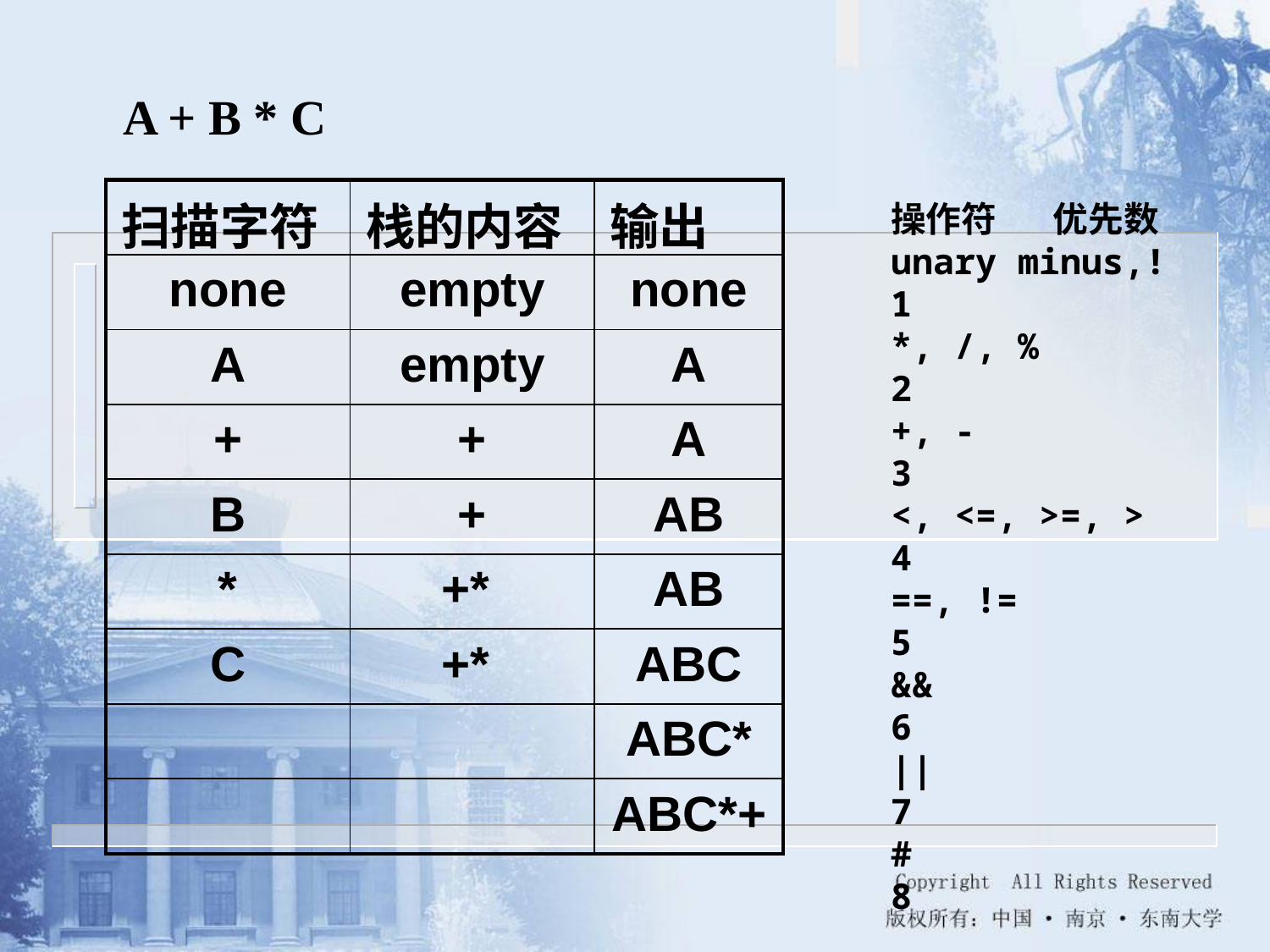

A + B * C
| 扫描字符 | 栈的内容 | 输出 |
| --- | --- | --- |
| none | empty | none |
| A | empty | A |
| + | + | A |
| B | + | AB |
| \* | +\* | AB |
| C | +\* | ABC |
|  |  | ABC\* |
|  |  | ABC\*+ |
操作符       优先数
unary minus,!    1
*, /, %          2
+, -             3
<, <=, >=, >     4
==, !=           5
&&               6
||               7
#                8